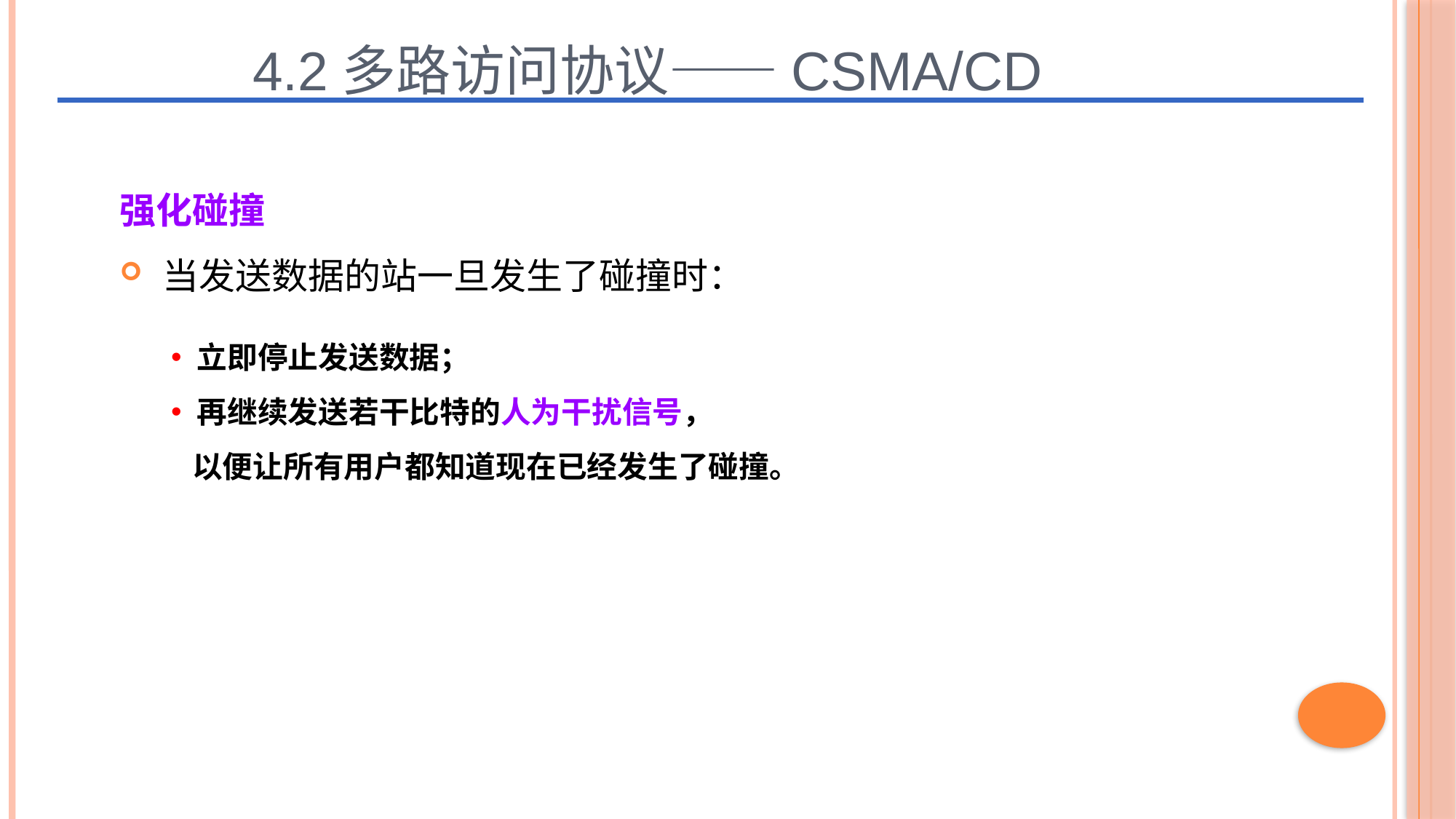

4.2多路访问协议——CSMA/CD
强化碰撞
当发送数据的站一旦发生了碰撞时：
立即停止发送数据；
再继续发送若干比特的人为干扰信号，
  以便让所有用户都知道现在已经发生了碰撞。